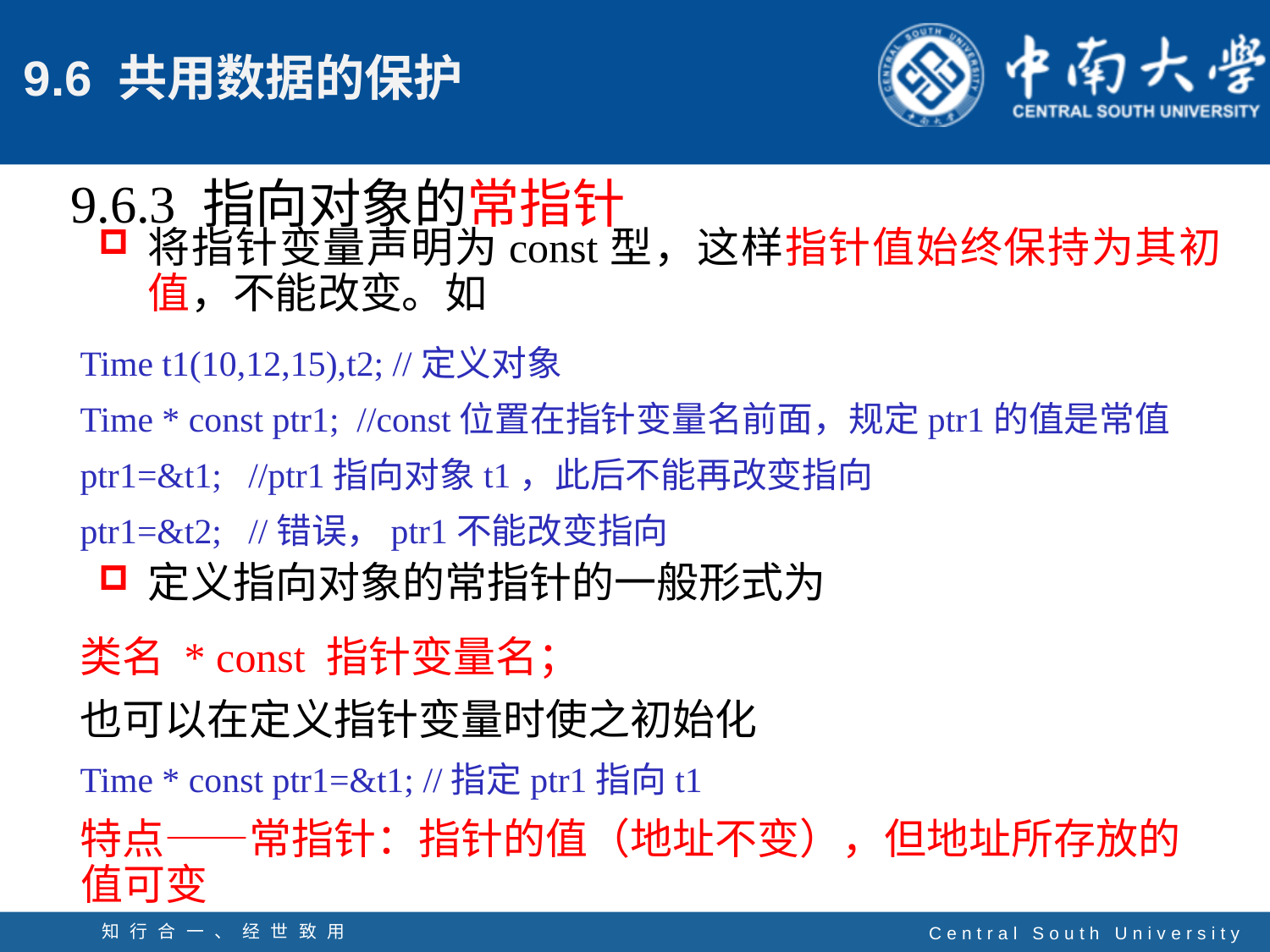

9.6.3 指向对象的常指针
将指针变量声明为const型，这样指针值始终保持为其初值，不能改变。如
Time t1(10,12,15),t2; //定义对象
Time * const ptr1;  //const位置在指针变量名前面，规定ptr1的值是常值
ptr1=&t1;   //ptr1指向对象t1，此后不能再改变指向
ptr1=&t2;   //错误，ptr1不能改变指向
定义指向对象的常指针的一般形式为
类名 * const 指针变量名；
也可以在定义指针变量时使之初始化
Time * const ptr1=&t1; //指定ptr1指向t1
特点——常指针：指针的值（地址不变），但地址所存放的值可变

知行合一、经世致用
自强不息 厚德载物
Central South University